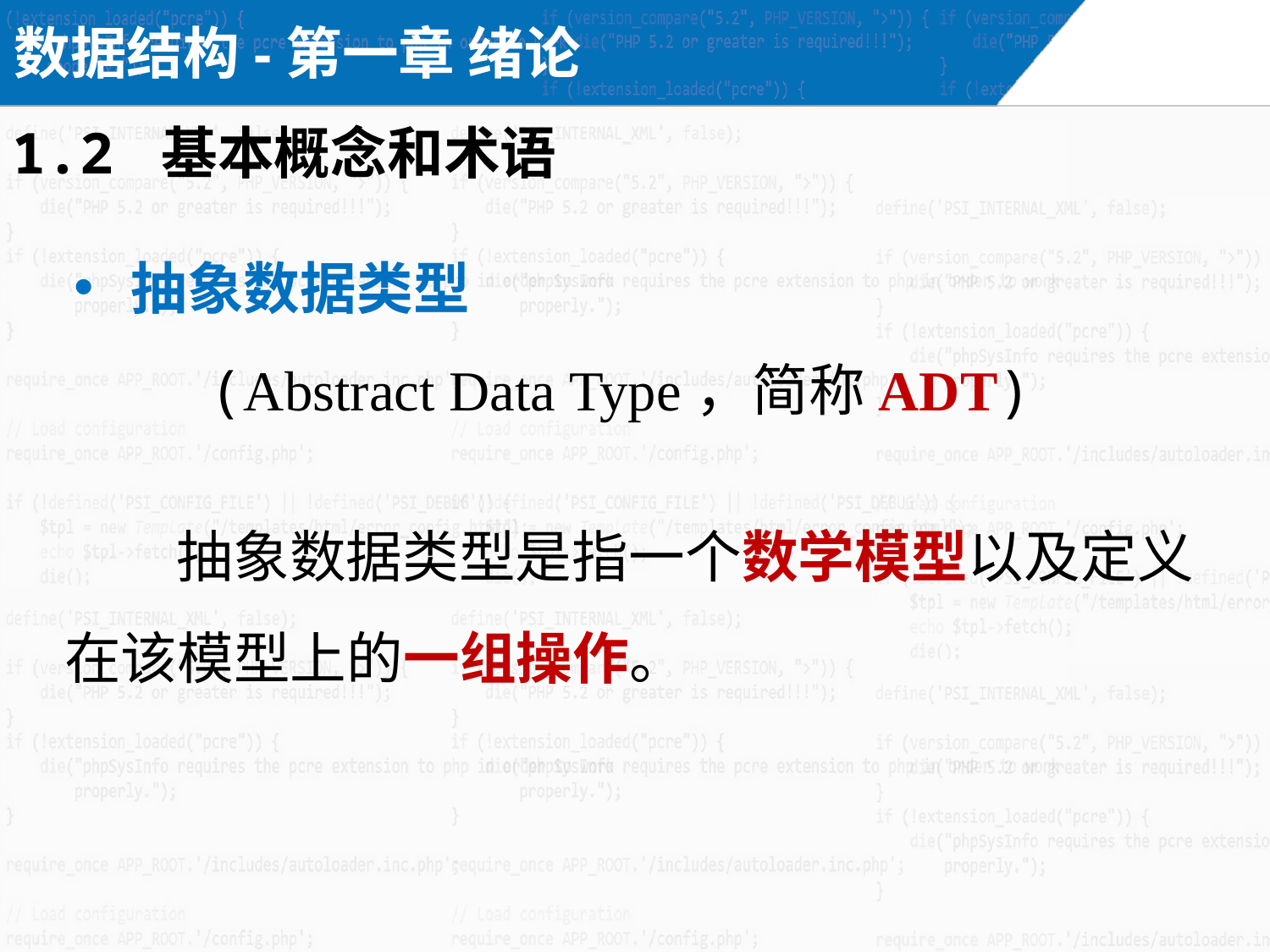

数据结构-第一章 绪论
1.2 基本概念和术语
 抽象数据类型
    (Abstract Data Type，简称ADT)
抽象数据类型是指一个数学模型以及定义在该模型上的一组操作。